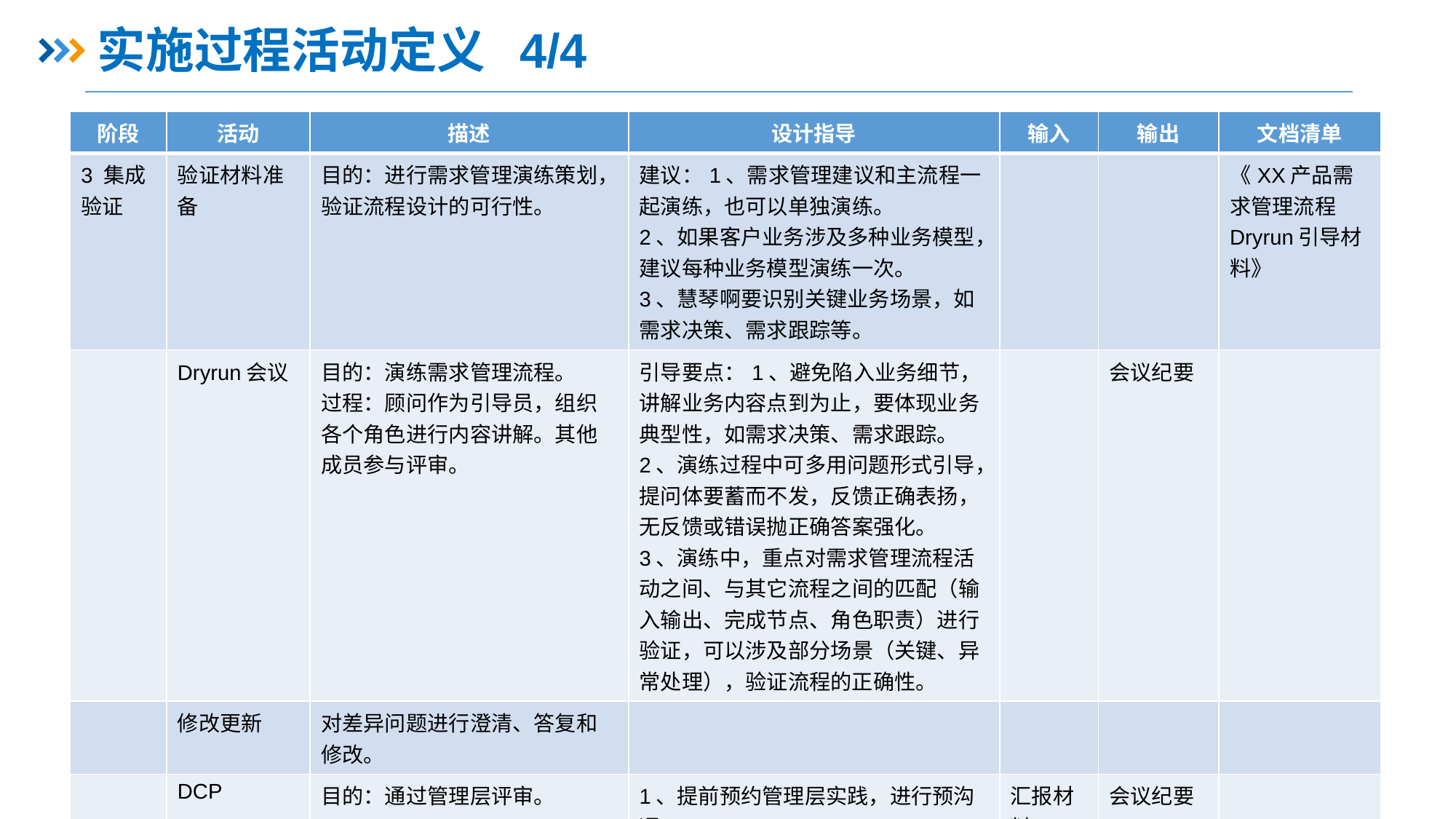

# 实施过程活动定义  4/4
| 阶段 | 活动 | 描述 | 设计指导 | 输入 | 输出 | 文档清单 |
| --- | --- | --- | --- | --- | --- | --- |
| 3 集成验证 | 验证材料准备 | 目的：进行需求管理演练策划，验证流程设计的可行性。 | 建议：1、需求管理建议和主流程一起演练，也可以单独演练。 2、如果客户业务涉及多种业务模型，建议每种业务模型演练一次。 3、慧琴啊要识别关键业务场景，如需求决策、需求跟踪等。 |  |  | 《XX产品需求管理流程Dryrun引导材料》 |
|  | Dryrun会议 | 目的：演练需求管理流程。 过程：顾问作为引导员，组织各个角色进行内容讲解。其他成员参与评审。 | 引导要点：1、避免陷入业务细节，讲解业务内容点到为止，要体现业务典型性，如需求决策、需求跟踪。 2、演练过程中可多用问题形式引导，提问体要蓄而不发，反馈正确表扬，无反馈或错误抛正确答案强化。 3、演练中，重点对需求管理流程活动之间、与其它流程之间的匹配（输入输出、完成节点、角色职责）进行验证，可以涉及部分场景（关键、异常处理），验证流程的正确性。 |  | 会议纪要 |  |
|  | 修改更新 | 对差异问题进行澄清、答复和修改。 |  |  |  |  |
|  | DCP | 目的：通过管理层评审。 | 1、提前预约管理层实践，进行预沟通。 2、在TR材料基础上补充Dryrun验证的结果。 | 汇报材料 | 会议纪要 |  |